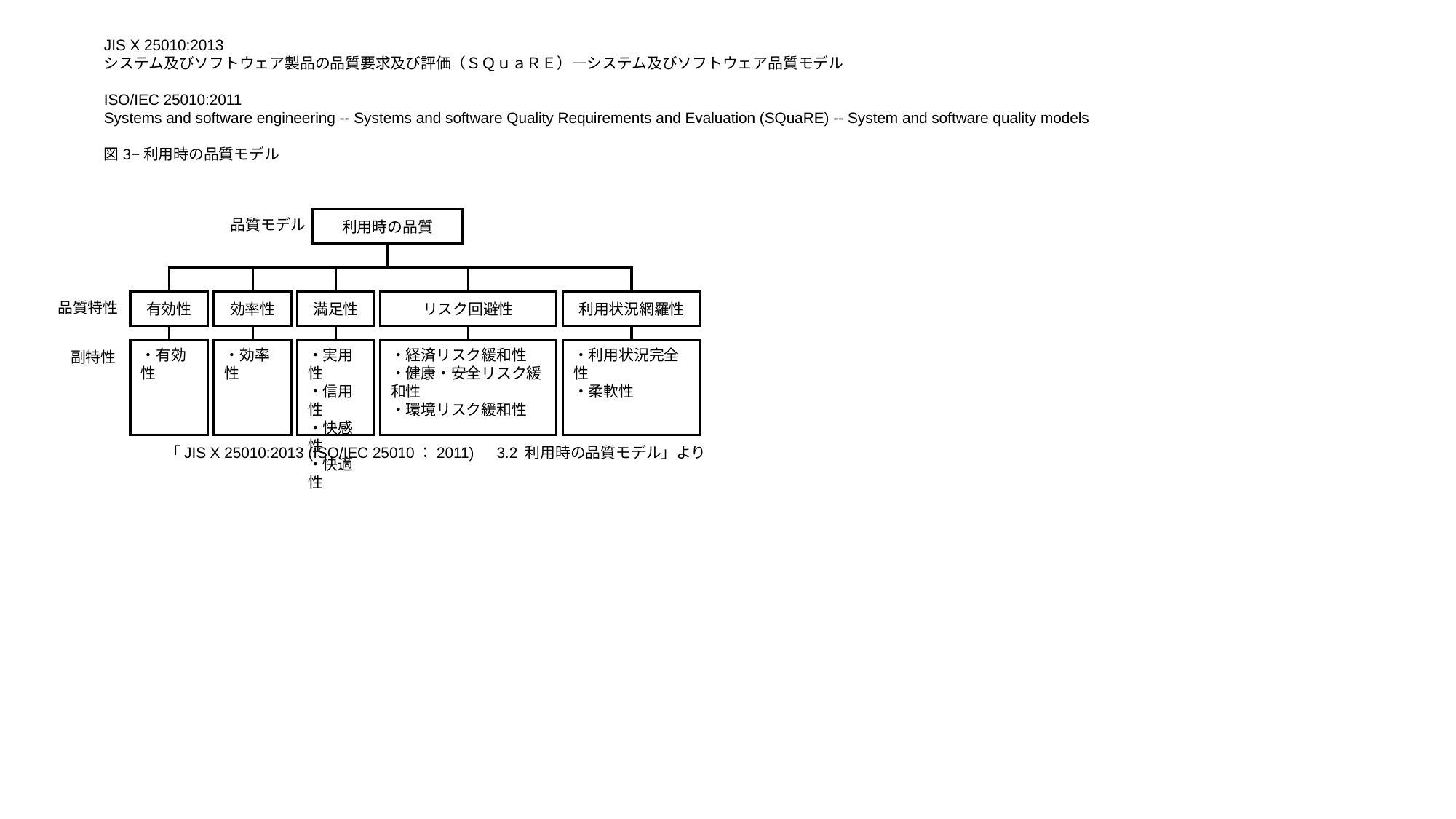

JIS X 25010:2013
システム及びソフトウェア製品の品質要求及び評価（ＳＱｕａＲＥ）―システム及びソフトウェア品質モデル

ISO/IEC 25010:2011
Systems and software engineering -- Systems and software Quality Requirements and Evaluation (SQuaRE) -- System and software quality models

図3−利用時の品質モデル
利用時の品質
品質モデル
有効性
効率性
満足性
リスク回避性
利用状況網羅性
品質特性
・有効性
・効率性
・実用性
・信用性
・快感性
・快適性
・経済リスク緩和性
・健康・安全リスク緩和性
・環境リスク緩和性
・利用状況完全性
・柔軟性
副特性
「JIS X 25010:2013 (ISO/IEC 25010：2011)　3.2 利用時の品質モデル」より